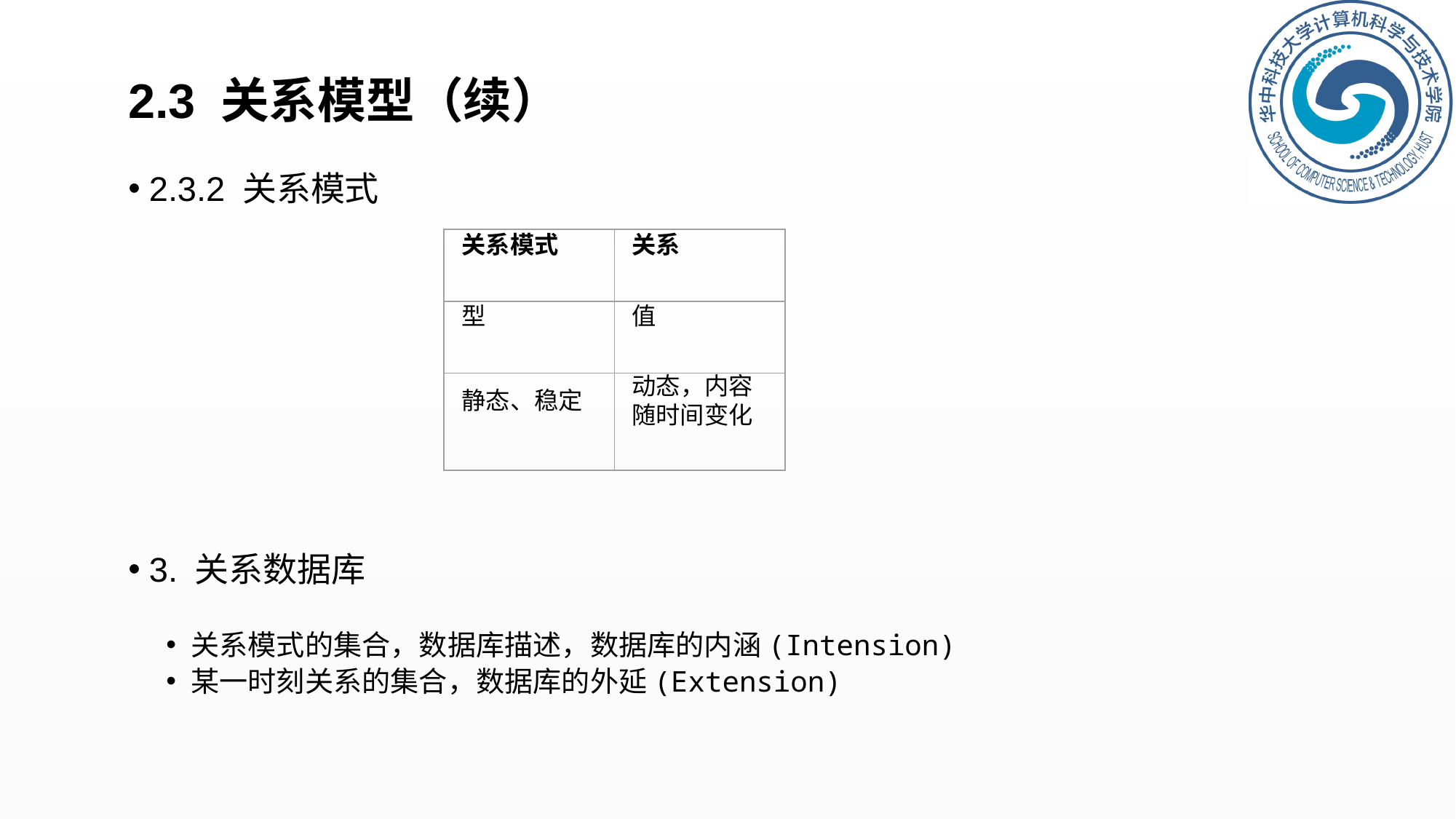

# 2.3 关系模型（续）
2.3.2 关系模式

3. 关系数据库

关系模式的集合，数据库描述，数据库的内涵(Intension)
某一时刻关系的集合，数据库的外延(Extension)

关系模式

关系

型

值

静态、稳定

动态，内容随时间变化